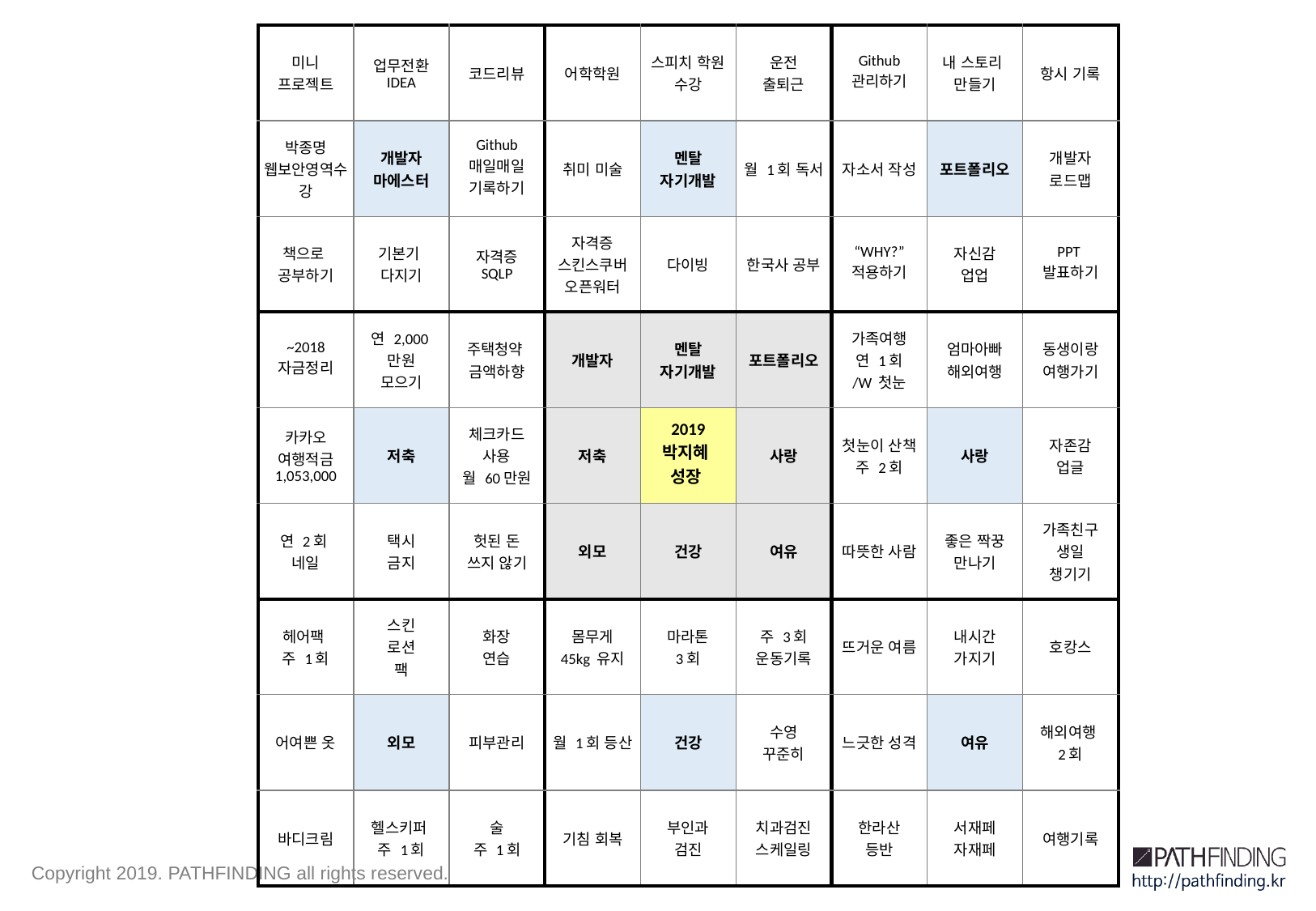

| 미니 프로젝트 | 업무전환 IDEA | 코드리뷰 | 어학학원 | 스피치 학원 수강 | 운전 출퇴근 | Github 관리하기 | 내 스토리 만들기 | 항시 기록 |
| --- | --- | --- | --- | --- | --- | --- | --- | --- |
| 박종명 웹보안영역수강 | 개발자 마에스터 | Github 매일매일 기록하기 | 취미 미술 | 멘탈 자기개발 | 월 1회 독서 | 자소서 작성 | 포트폴리오 | 개발자 로드맵 |
| 책으로 공부하기 | 기본기 다지기 | 자격증 SQLP | 자격증 스킨스쿠버 오픈워터 | 다이빙 | 한국사 공부 | “WHY?” 적용하기 | 자신감 업업 | PPT 발표하기 |
| ~2018 자금정리 | 연 2,000만원 모으기 | 주택청약 금액하향 | 개발자 | 멘탈 자기개발 | 포트폴리오 | 가족여행 연 1회 /W 첫눈 | 엄마아빠 해외여행 | 동생이랑 여행가기 |
| 카카오 여행적금 1,053,000 | 저축 | 체크카드 사용 월 60만원 | 저축 | 2019 박지혜 성장 | 사랑 | 첫눈이 산책 주 2회 | 사랑 | 자존감 업글 |
| 연 2회 네일 | 택시 금지 | 헛된 돈 쓰지 않기 | 외모 | 건강 | 여유 | 따뜻한 사람 | 좋은 짝꿍 만나기 | 가족친구 생일 챙기기 |
| 헤어팩 주 1회 | 스킨 로션 팩 | 화장 연습 | 몸무게 45kg 유지 | 마라톤 3회 | 주 3회 운동기록 | 뜨거운 여름 | 내시간 가지기 | 호캉스 |
| 어여쁜 옷 | 외모 | 피부관리 | 월 1회 등산 | 건강 | 수영 꾸준히 | 느긋한 성격 | 여유 | 해외여행 2회 |
| 바디크림 | 헬스키퍼 주 1회 | 술 주 1회 | 기침 회복 | 부인과 검진 | 치과검진 스케일링 | 한라산 등반 | 서재페 자재페 | 여행기록 |